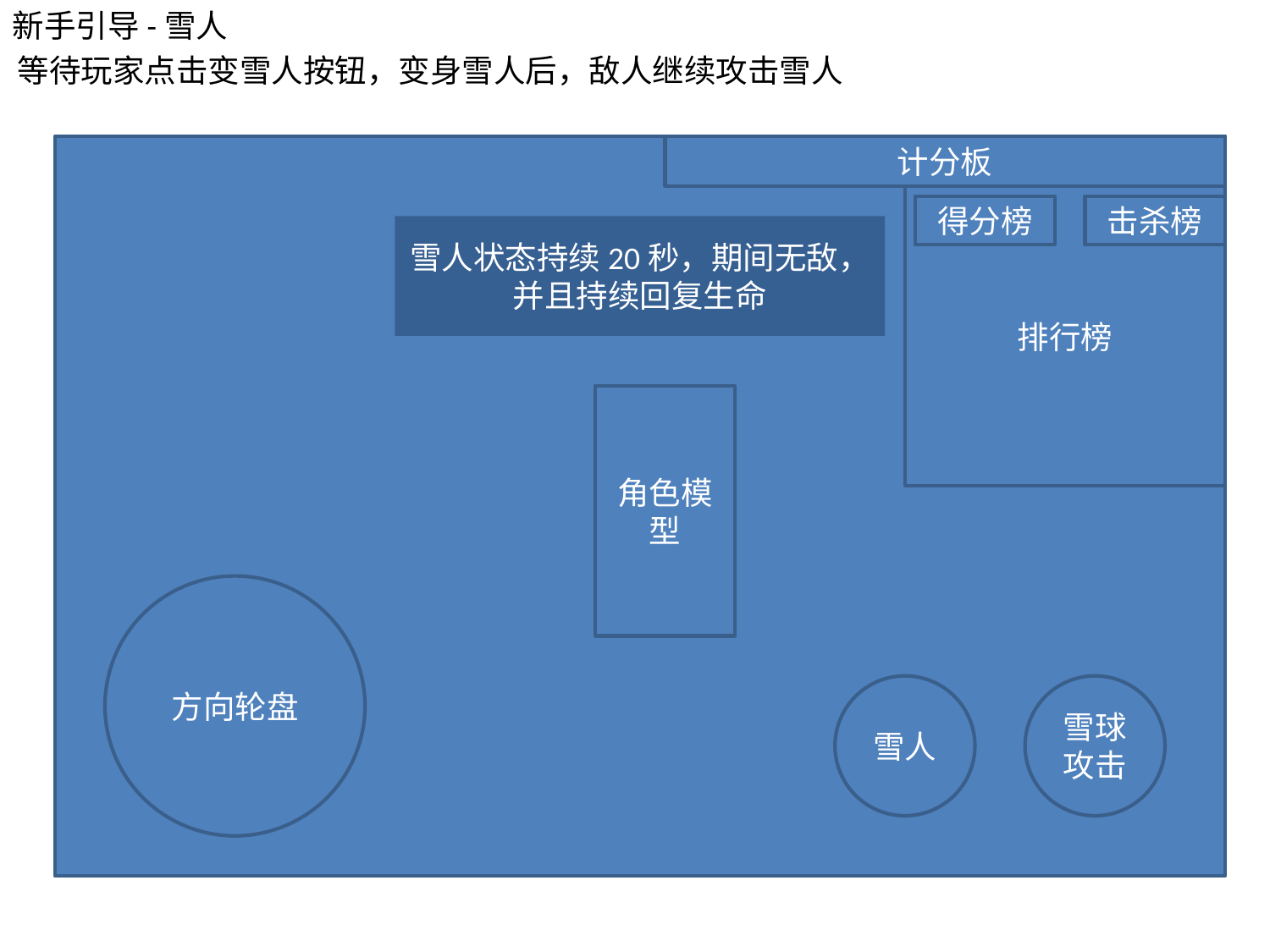

新手引导-雪人
等待玩家点击变雪人按钮，变身雪人后，敌人继续攻击雪人

计分板
排行榜
得分榜
击杀榜
雪人状态持续20秒，期间无敌，并且持续回复生命
角色模型
方向轮盘
雪人
雪球攻击